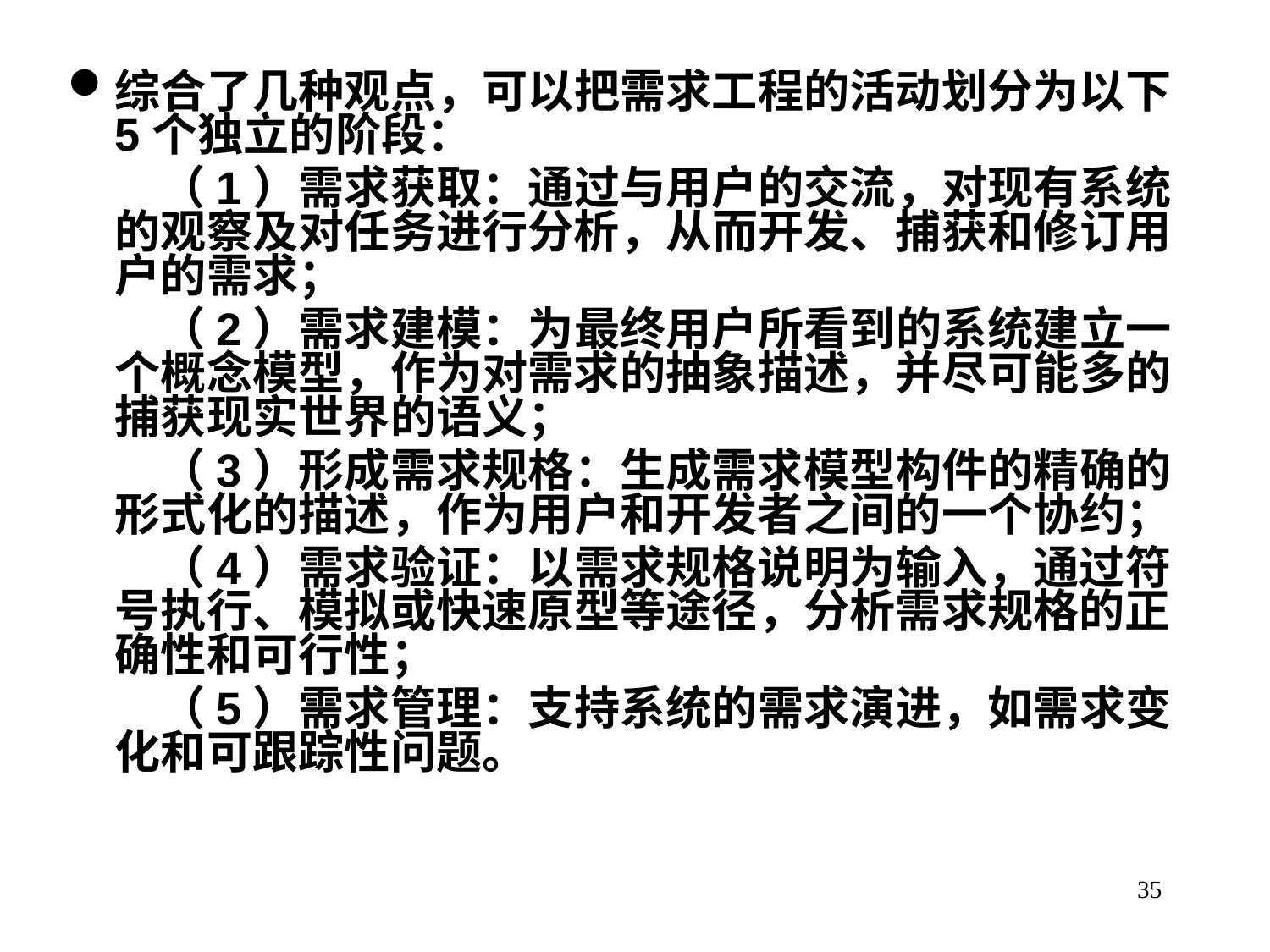

# 综合了几种观点，可以把需求工程的活动划分为以下5个独立的阶段：
　　（1）需求获取：通过与用户的交流，对现有系统的观察及对任务进行分析，从而开发、捕获和修订用户的需求；
　　（2）需求建模：为最终用户所看到的系统建立一个概念模型，作为对需求的抽象描述，并尽可能多的捕获现实世界的语义；
　　（3）形成需求规格：生成需求模型构件的精确的形式化的描述，作为用户和开发者之间的一个协约；
　　（4）需求验证：以需求规格说明为输入，通过符号执行、模拟或快速原型等途径，分析需求规格的正确性和可行性；
　　（5）需求管理：支持系统的需求演进，如需求变化和可跟踪性问题。

35